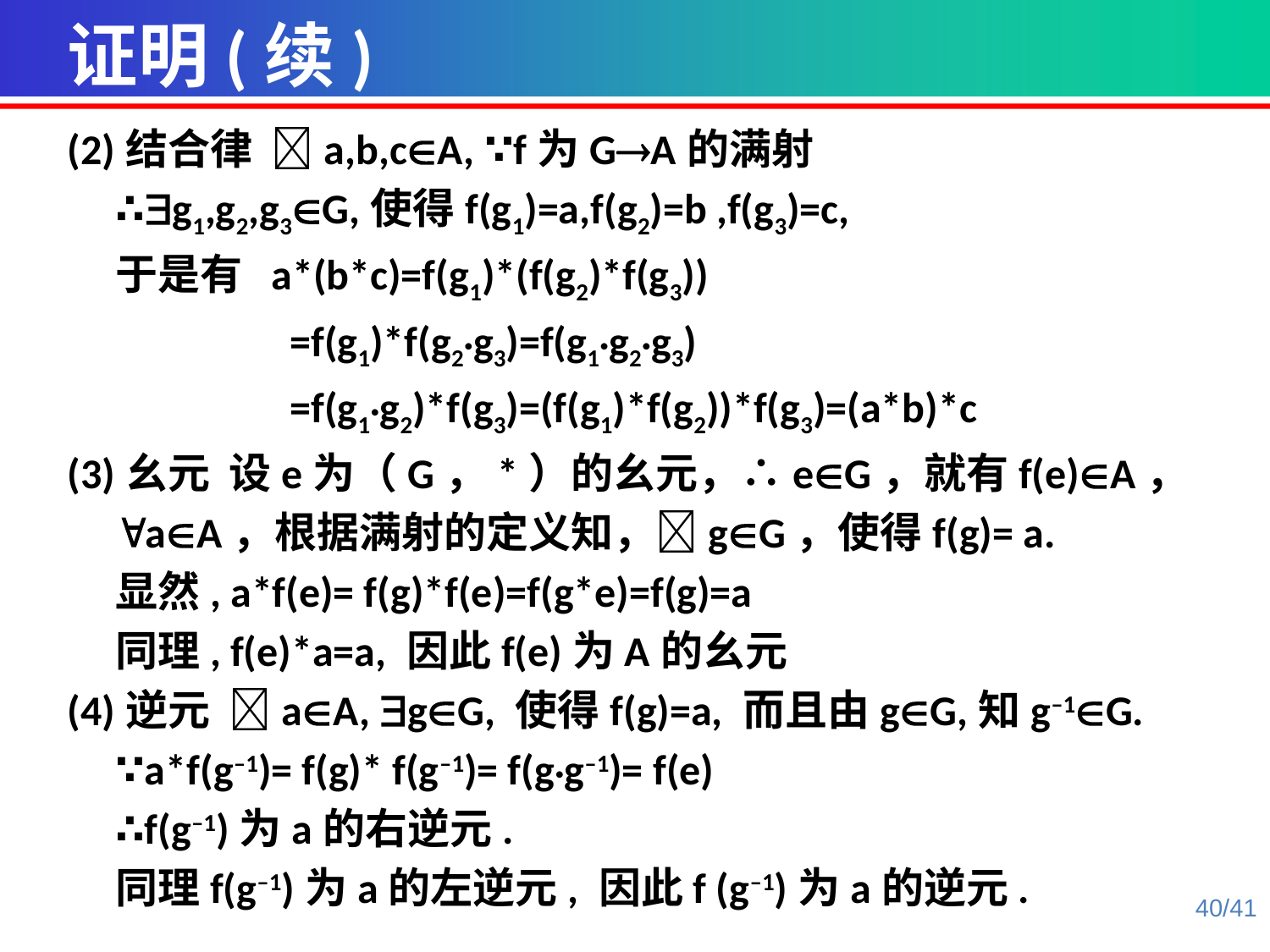

证明(续)
(2)结合律  ∀a,b,c∈A, ∵f为G→A的满射
	∴∃g1,g2,g3∈G,使得f(g1)=a,f(g2)=b ,f(g3)=c,
	于是有  a*(b*c)=f(g1)*(f(g2)*f(g3))
		     =f(g1)*f(g2·g3)=f(g1·g2·g3)
		     =f(g1·g2)*f(g3)=(f(g1)*f(g2))*f(g3)=(a*b)*c
(3)幺元  设e为（G，*）的幺元，∴e∈G，就有f(e)∈A，
	∀a∈A，根据满射的定义知，∃g∈G，使得f(g)= a.
	显然, a*f(e)= f(g)*f(e)=f(g*e)=f(g)=a
	同理, f(e)*a=a, 因此f(e)为A的幺元
(4)逆元  ∀a∈A, ∃g∈G, 使得f(g)=a, 而且由g∈G,知g–1∈G.
	∵a*f(g–1)= f(g)* f(g–1)= f(g·g–1)= f(e)
	∴f(g–1)为a的右逆元.
	同理f(g–1)为a的左逆元, 因此f (g–1)为a的逆元.
40/41